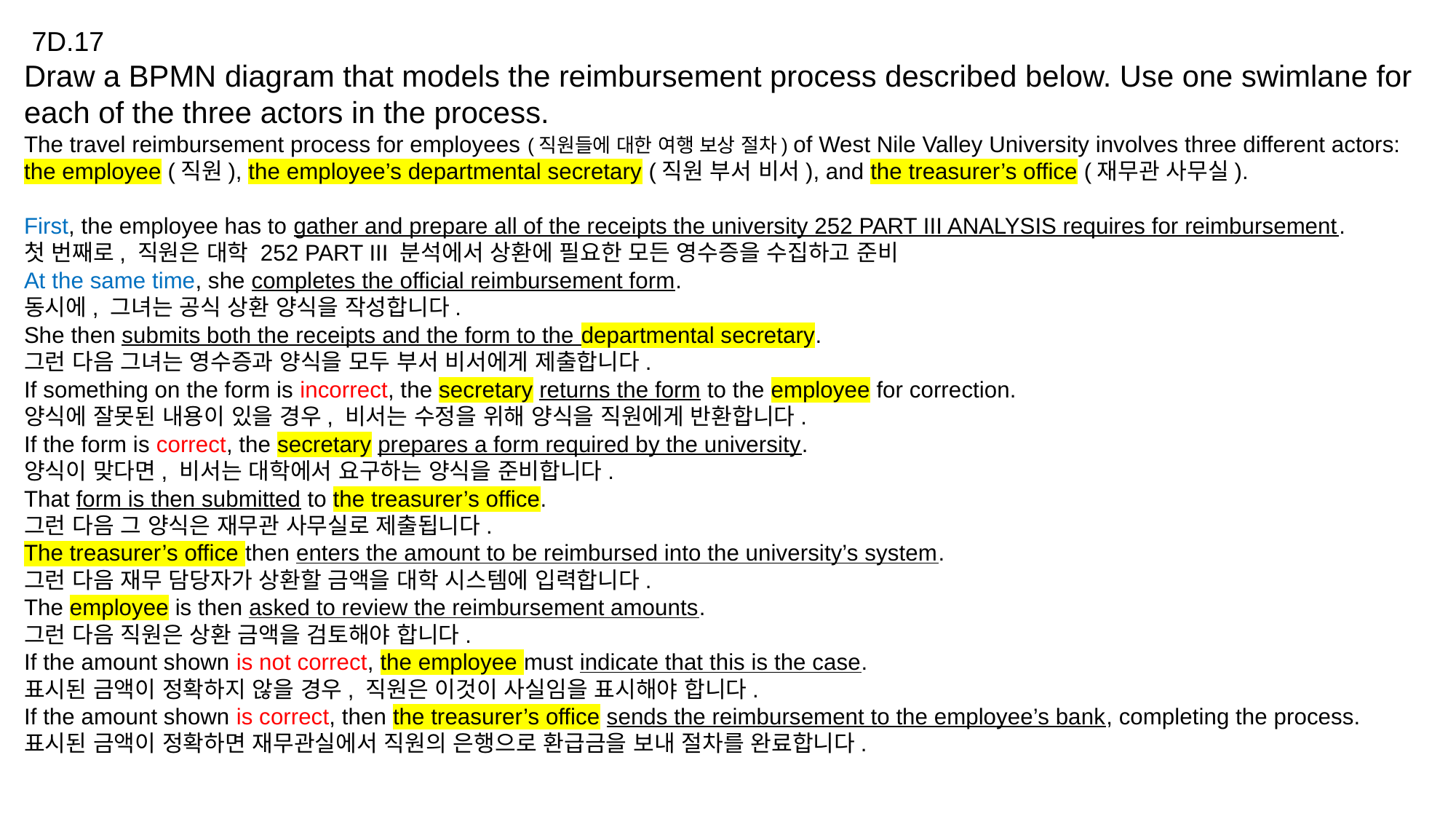

7D.17
Draw a BPMN diagram that models the reimbursement process described below. Use one swimlane for each of the three actors in the process.
The travel reimbursement process for employees (직원들에 대한 여행 보상 절차) of West Nile Valley University involves three different actors: the employee (직원), the employee’s departmental secretary (직원 부서 비서), and the treasurer’s office (재무관 사무실).

First, the employee has to gather and prepare all of the receipts the university 252 PART III ANALYSIS requires for reimbursement.
첫 번째로, 직원은 대학 252 PART III 분석에서 상환에 필요한 모든 영수증을 수집하고 준비
At the same time, she completes the official reimbursement form.
동시에, 그녀는 공식 상환 양식을 작성합니다.
She then submits both the receipts and the form to the departmental secretary.
그런 다음 그녀는 영수증과 양식을 모두 부서 비서에게 제출합니다.
If something on the form is incorrect, the secretary returns the form to the employee for correction.
양식에 잘못된 내용이 있을 경우, 비서는 수정을 위해 양식을 직원에게 반환합니다.
If the form is correct, the secretary prepares a form required by the university.
양식이 맞다면, 비서는 대학에서 요구하는 양식을 준비합니다.
That form is then submitted to the treasurer’s office.
그런 다음 그 양식은 재무관 사무실로 제출됩니다.
The treasurer’s office then enters the amount to be reimbursed into the university’s system.
그런 다음 재무 담당자가 상환할 금액을 대학 시스템에 입력합니다.
The employee is then asked to review the reimbursement amounts.
그런 다음 직원은 상환 금액을 검토해야 합니다.
If the amount shown is not correct, the employee must indicate that this is the case.
표시된 금액이 정확하지 않을 경우, 직원은 이것이 사실임을 표시해야 합니다.
If the amount shown is correct, then the treasurer’s office sends the reimbursement to the employee’s bank, completing the process.
표시된 금액이 정확하면 재무관실에서 직원의 은행으로 환급금을 보내 절차를 완료합니다.